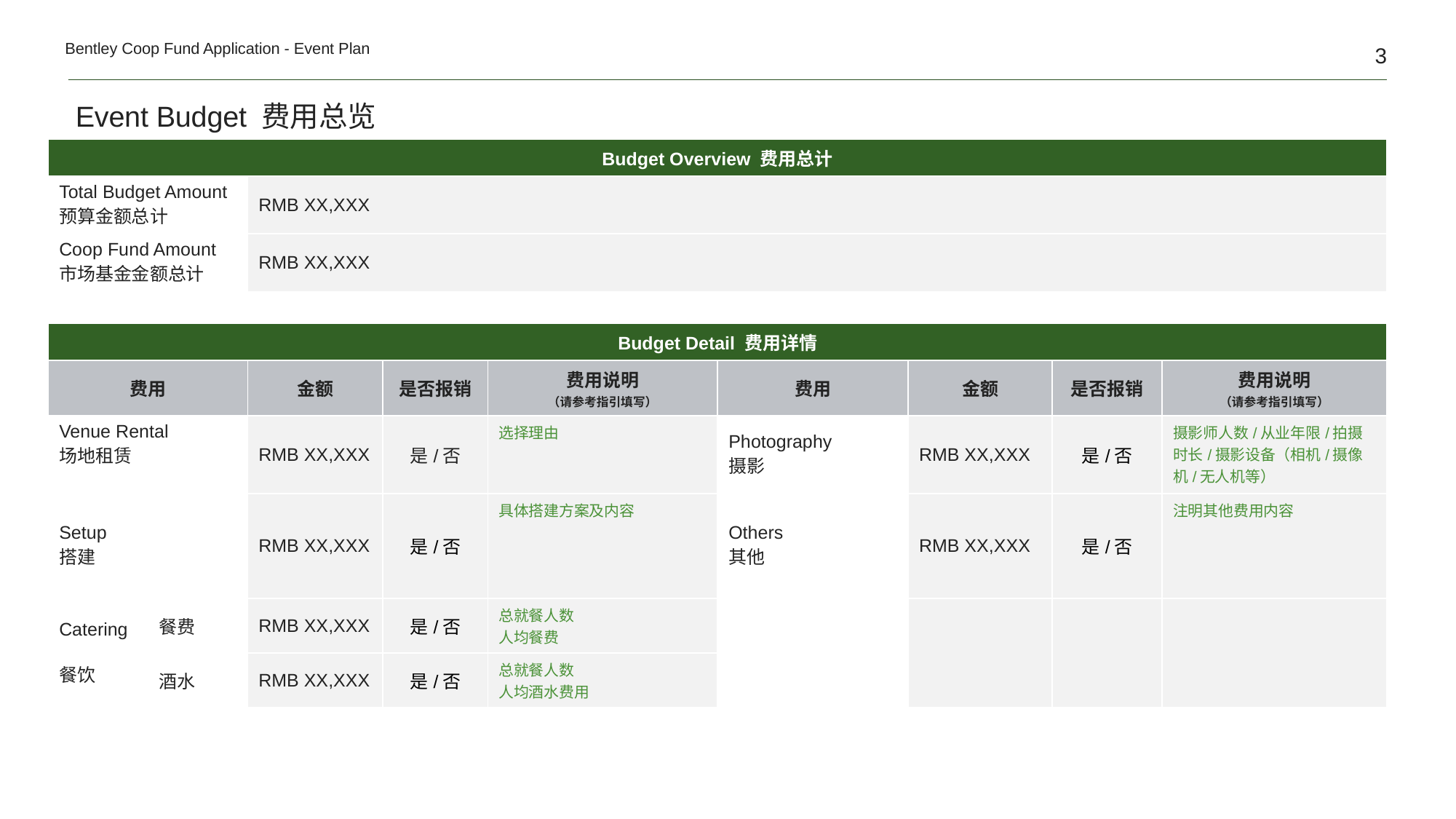

3
Bentley Coop Fund Application - Event Plan
# Event Budget 费用总览
| Budget Overview 费用总计 |  |  |  |  |  |  |  |  |
| --- | --- | --- | --- | --- | --- | --- | --- | --- |
| Total Budget Amount 预算金额总计 |  | RMB XX,XXX |  |  |  |  |  |  |
| Coop Fund Amount 市场基金金额总计 |  | RMB XX,XXX |  |  |  |  |  |  |
|  |  |  |  |  |  |  |  |  |
| Budget Detail 费用详情 |  |  |  |  |  |  |  |  |
| 费用 |  | 金额 | 是否报销 | 费用说明 （请参考指引填写） | 费用 | 金额 | 是否报销 | 费用说明 （请参考指引填写） |
| Venue Rental 场地租赁 |  | RMB XX,XXX | 是/否 | 选择理由 | Photography 摄影 | RMB XX,XXX | 是/否 | 摄影师人数/从业年限/拍摄时长/摄影设备（相机/摄像机/无人机等） |
| Setup 搭建 |  | RMB XX,XXX | 是/否 | 具体搭建方案及内容 | Others 其他 | RMB XX,XXX | 是/否 | 注明其他费用内容 |
| Catering 餐饮 | 餐费 | RMB XX,XXX | 是/否 | 总就餐人数 人均餐费 |  |  |  |  |
|  | 酒水 | RMB XX,XXX | 是/否 | 总就餐人数 人均酒水费用 |  |  |  |  |